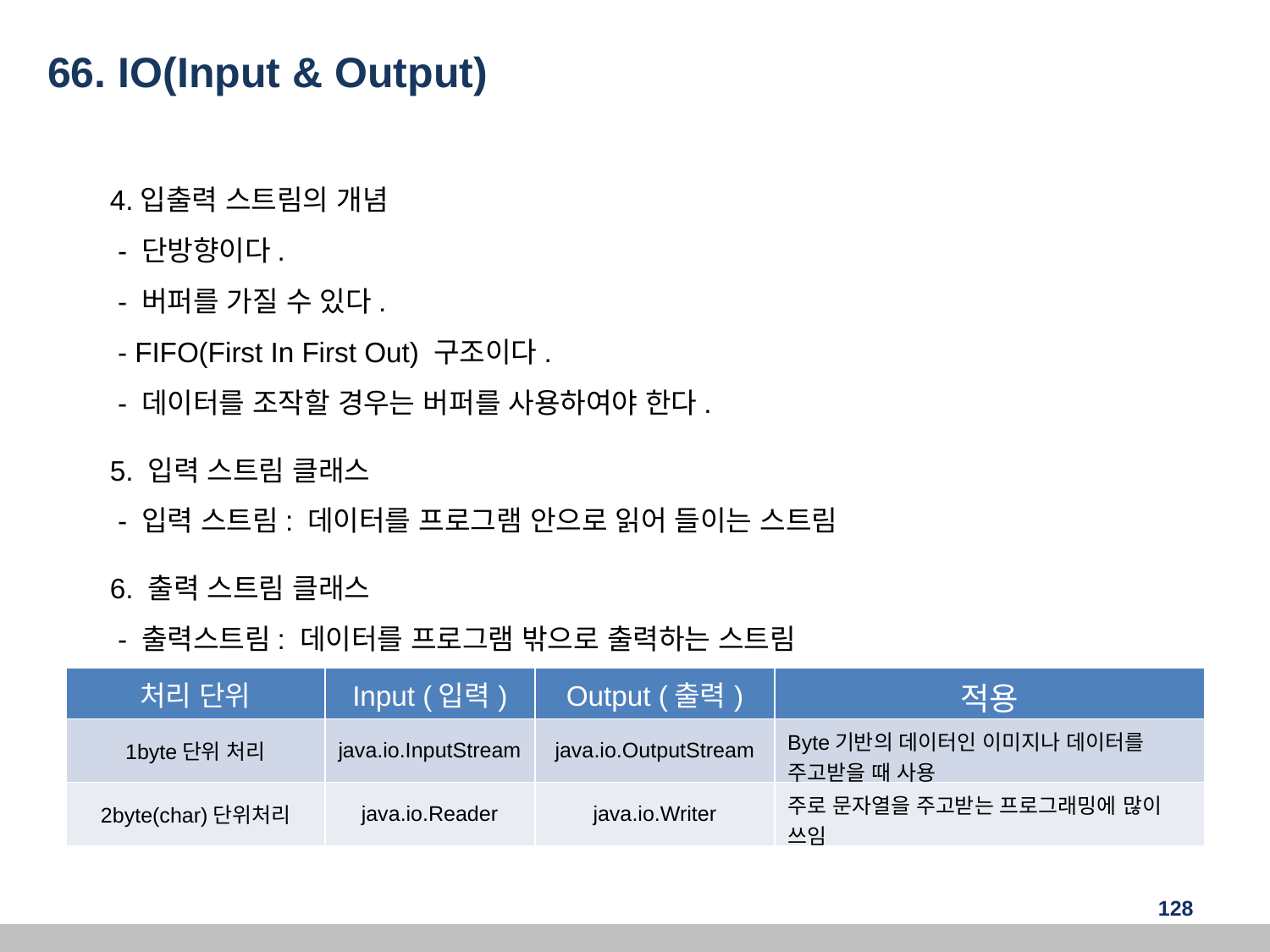

66. IO(Input & Output)
4.입출력 스트림의 개념
 - 단방향이다.
 - 버퍼를 가질 수 있다.
 - FIFO(First In First Out) 구조이다.
 - 데이터를 조작할 경우는 버퍼를 사용하여야 한다.

5. 입력 스트림 클래스
 - 입력 스트림: 데이터를 프로그램 안으로 읽어 들이는 스트림

6. 출력 스트림 클래스
 - 출력스트림: 데이터를 프로그램 밖으로 출력하는 스트림
| 처리 단위 | Input (입력) | Output (출력) | 적용 |
| --- | --- | --- | --- |
| 1byte단위 처리 | java.io.InputStream | java.io.OutputStream | Byte기반의 데이터인 이미지나 데이터를 주고받을 때 사용 |
| 2byte(char)단위처리 | java.io.Reader | java.io.Writer | 주로 문자열을 주고받는 프로그래밍에 많이 쓰임 |
128